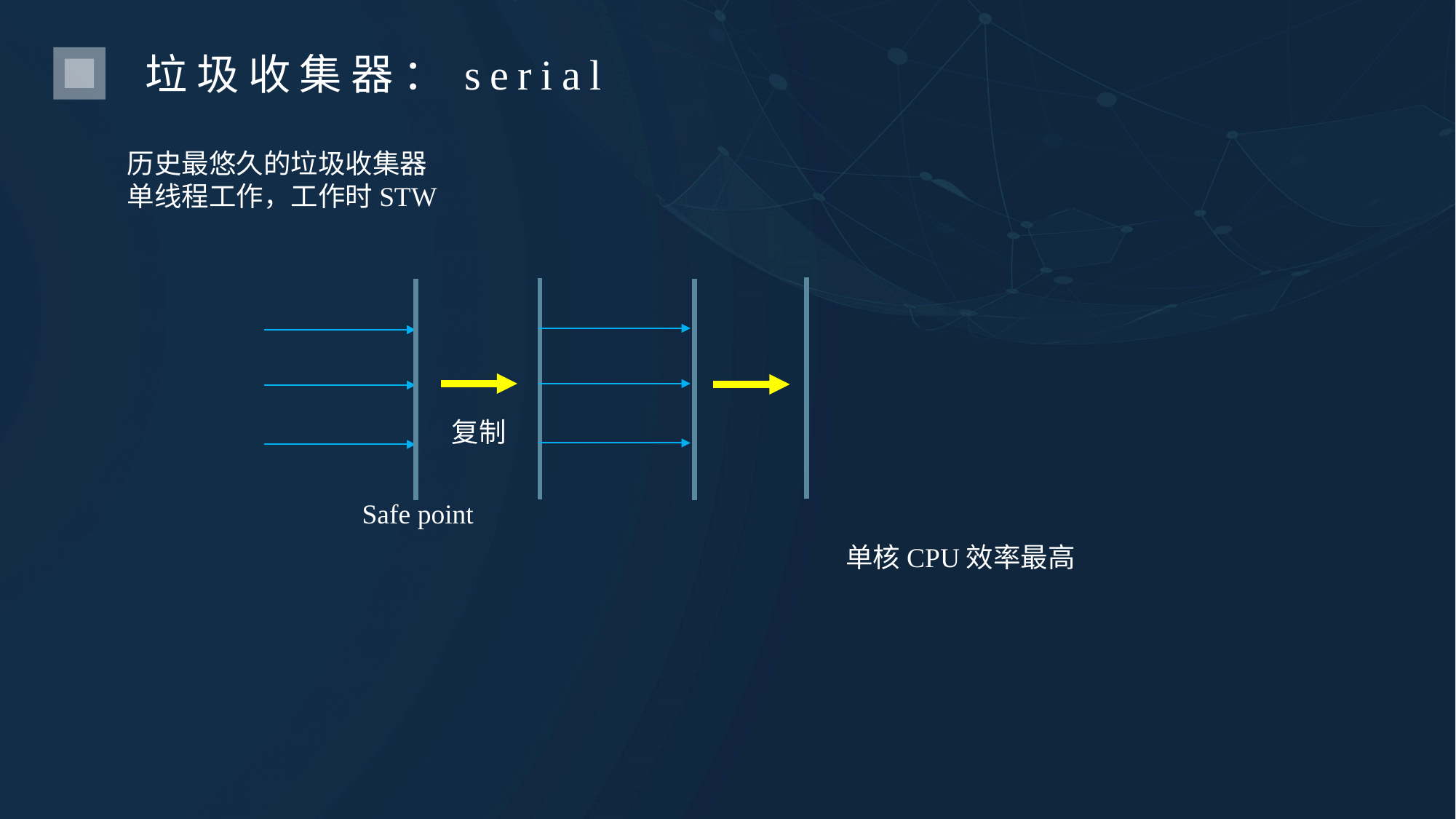

垃圾收集器：serial

历史最悠久的垃圾收集器
单线程工作，工作时STW
复制
Safe point
单核CPU效率最高